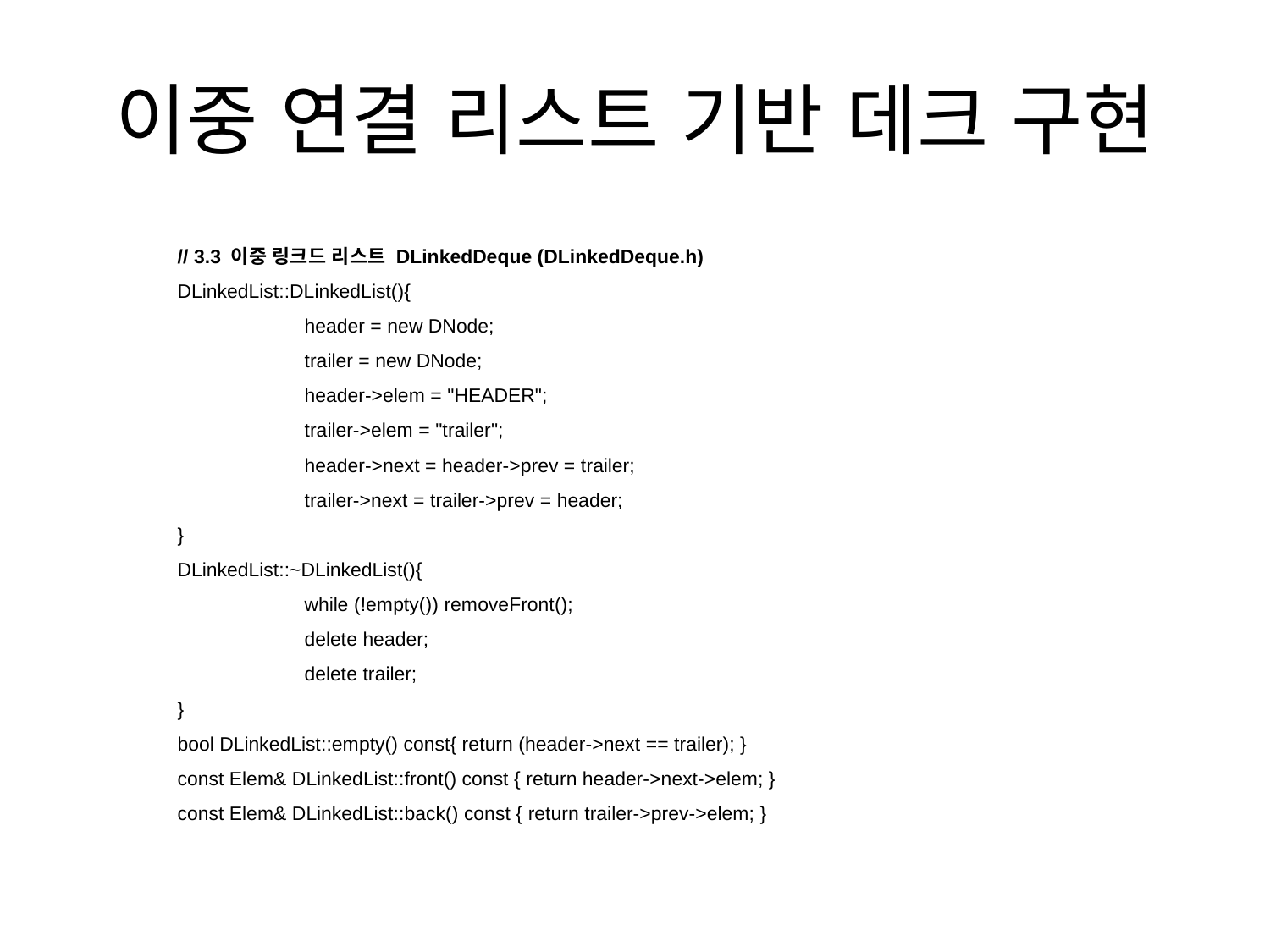

# 이중 연결 리스트 기반 데크 구현
// 3.3 이중 링크드 리스트 DLinkedDeque (DLinkedDeque.h)
DLinkedList::DLinkedList(){
	header = new DNode;
	trailer = new DNode;
	header->elem = "HEADER";
	trailer->elem = "trailer";
	header->next = header->prev = trailer;
	trailer->next = trailer->prev = header;
}
DLinkedList::~DLinkedList(){
	while (!empty()) removeFront();
	delete header;
	delete trailer;
}
bool DLinkedList::empty() const{ return (header->next == trailer); }
const Elem& DLinkedList::front() const { return header->next->elem; }
const Elem& DLinkedList::back() const { return trailer->prev->elem; }